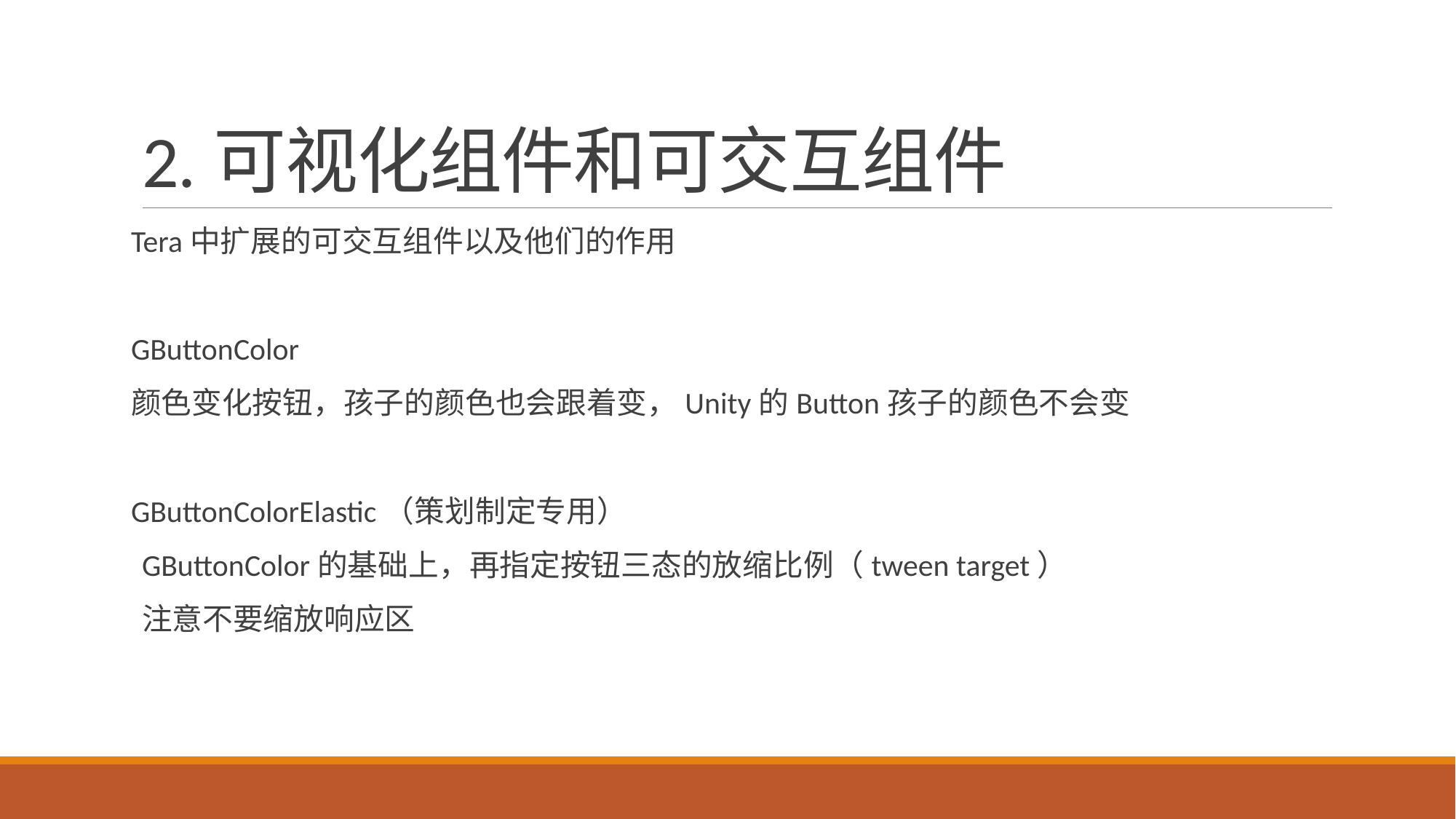

# 2.可视化组件和可交互组件
Tera中扩展的可交互组件以及他们的作用

GButtonColor
颜色变化按钮，孩子的颜色也会跟着变，Unity的Button孩子的颜色不会变

GButtonColorElastic（策划制定专用）
GButtonColor的基础上，再指定按钮三态的放缩比例（tween target）
注意不要缩放响应区